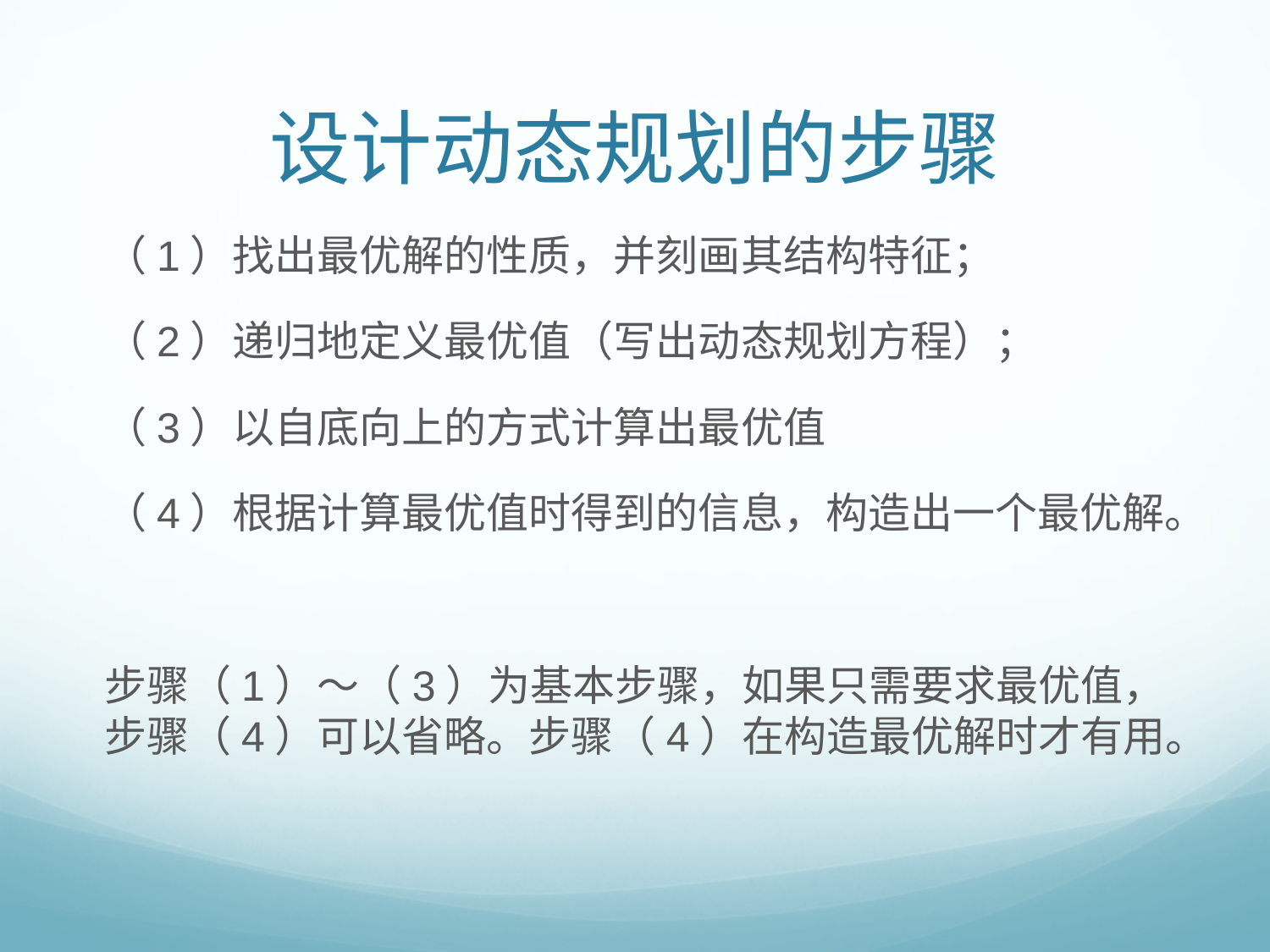

# 设计动态规划的步骤
（1）找出最优解的性质，并刻画其结构特征；
（2）递归地定义最优值（写出动态规划方程）；
（3）以自底向上的方式计算出最优值
（4）根据计算最优值时得到的信息，构造出一个最优解。

步骤（1）～（3）为基本步骤，如果只需要求最优值，步骤（4）可以省略。步骤（4）在构造最优解时才有用。